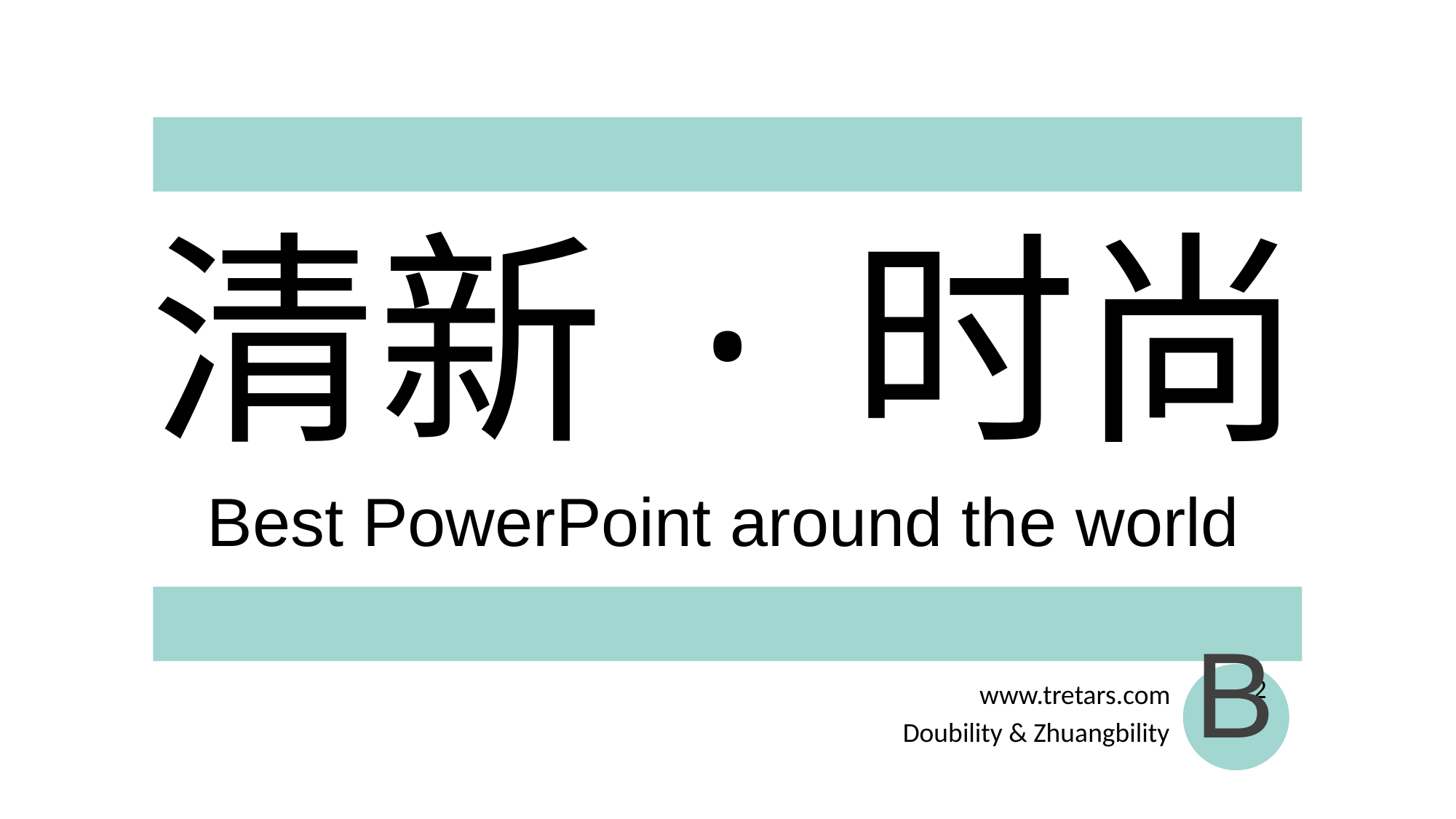

清新·时尚
Best PowerPoint around the world

B

2
www.tretars.com
Doubility & Zhuangbility